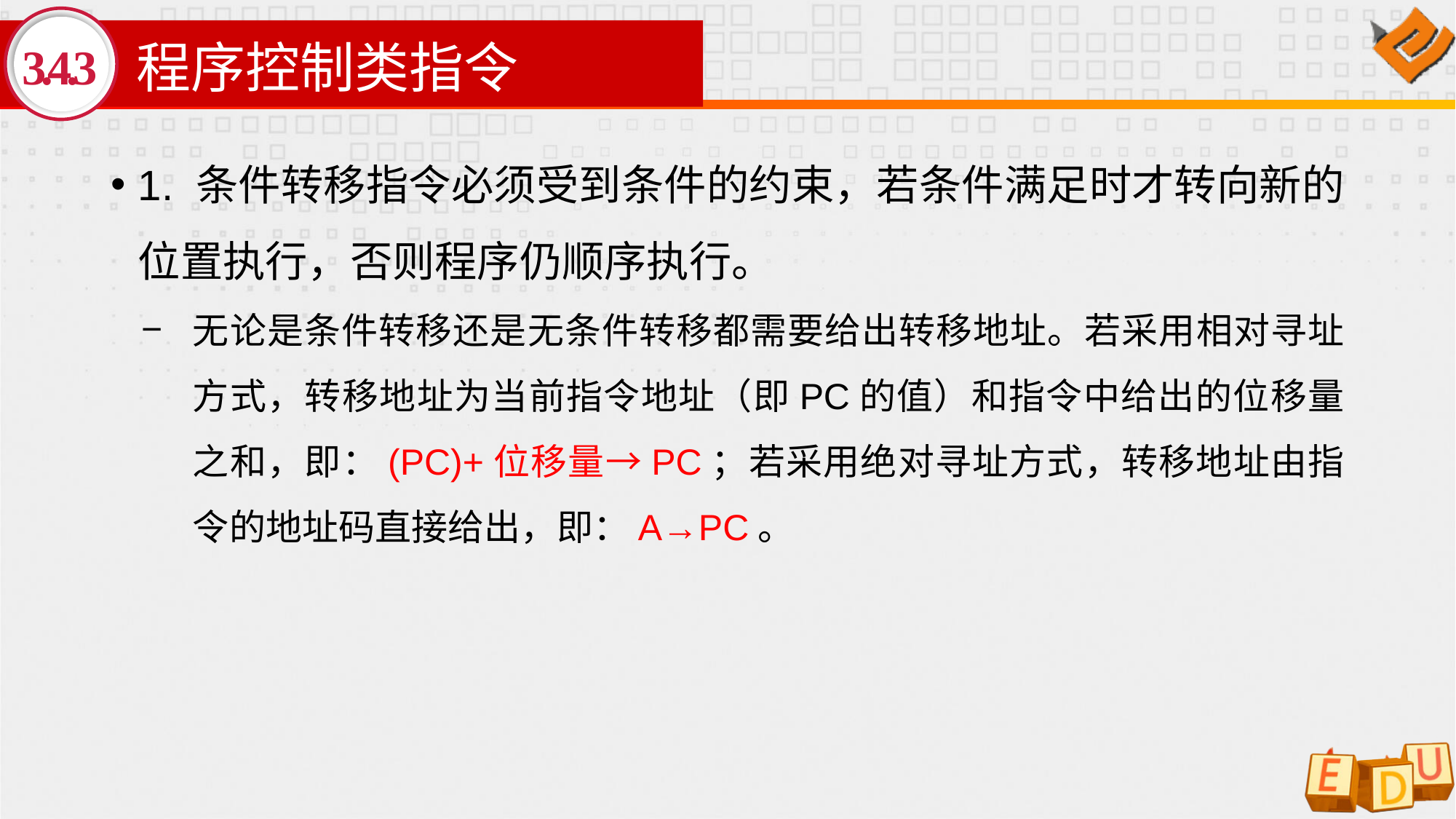

# 程序控制类指令
3.4.3
1. 条件转移指令必须受到条件的约束，若条件满足时才转向新的位置执行，否则程序仍顺序执行。
无论是条件转移还是无条件转移都需要给出转移地址。若采用相对寻址方式，转移地址为当前指令地址（即PC的值）和指令中给出的位移量之和，即：(PC)+位移量→PC；若采用绝对寻址方式，转移地址由指令的地址码直接给出，即：A→PC。